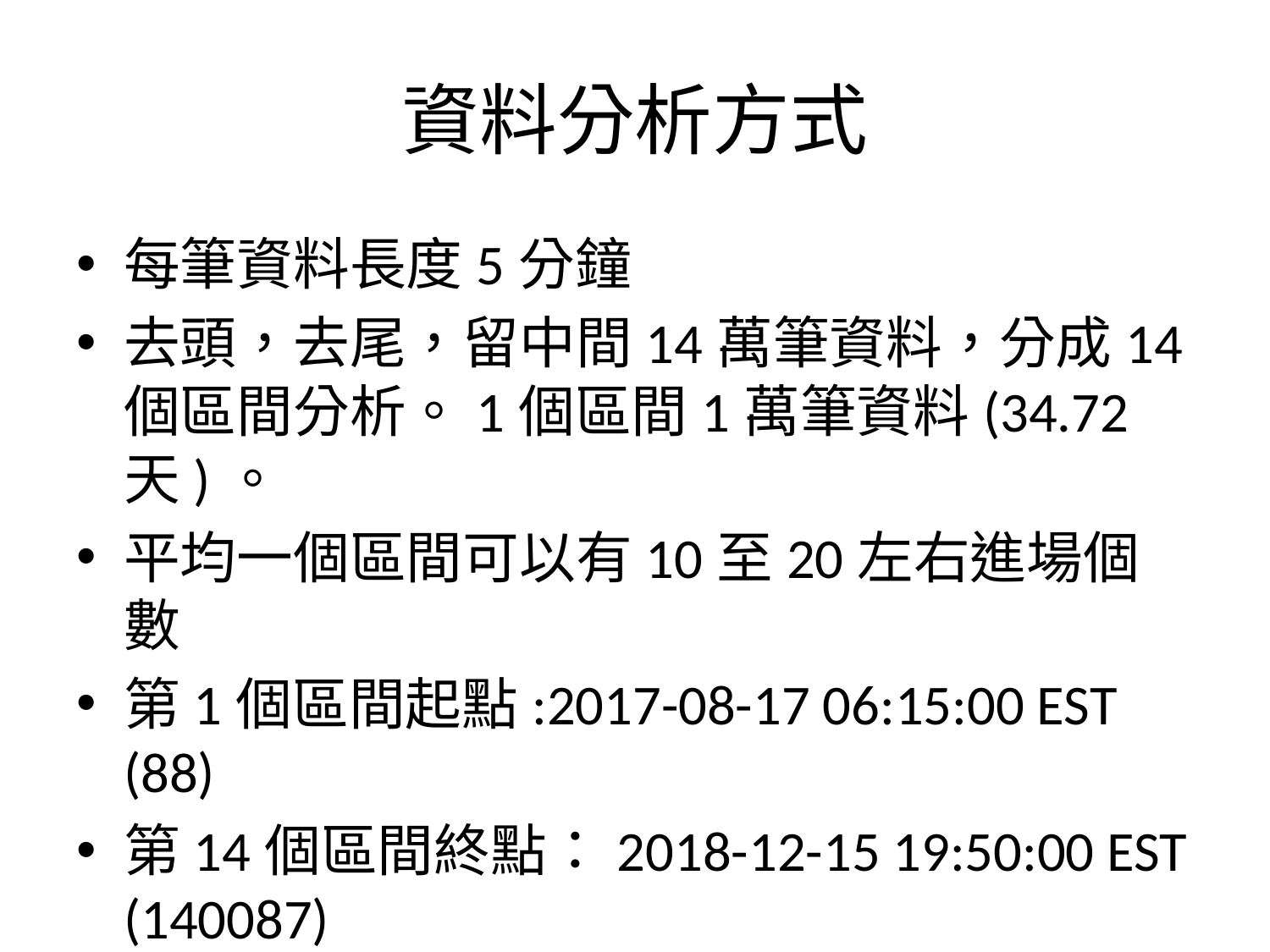

# 資料分析方式
每筆資料長度5分鐘
去頭，去尾，留中間14萬筆資料，分成14個區間分析。1個區間1萬筆資料(34.72天)。
平均一個區間可以有10至20左右進場個數
第1個區間起點:2017-08-17 06:15:00 EST (88)
第14個區間終點：2018-12-15 19:50:00 EST (140087)